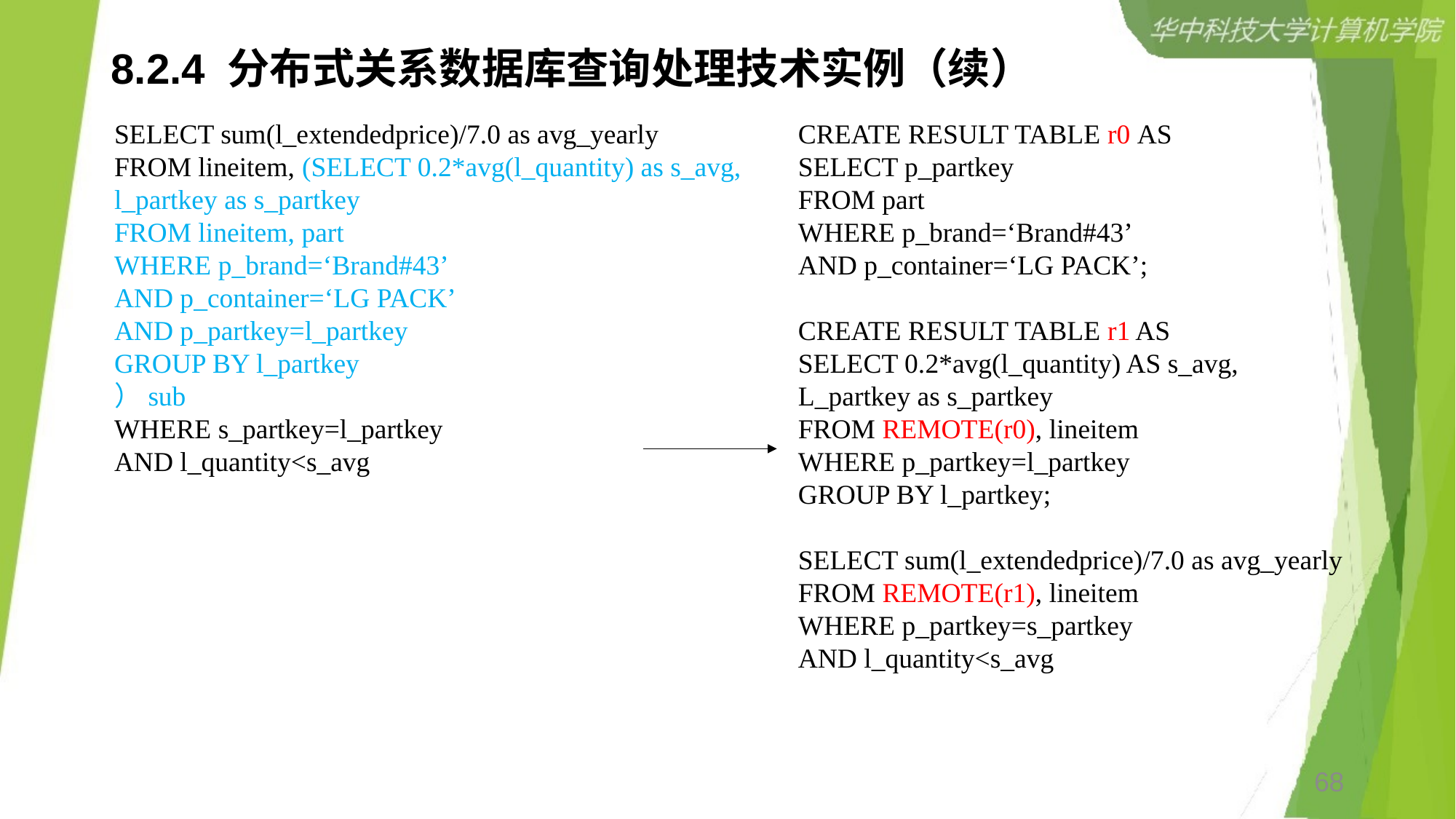

# 8.2.4 分布式关系数据库查询处理技术实例（续）
SELECT sum(l_extendedprice)/7.0 as avg_yearly
FROM lineitem, (SELECT 0.2*avg(l_quantity) as s_avg,
l_partkey as s_partkey
FROM lineitem, part
WHERE p_brand=‘Brand#43’
AND p_container=‘LG PACK’
AND p_partkey=l_partkey
GROUP BY l_partkey
）sub
WHERE s_partkey=l_partkey
AND l_quantity<s_avg
CREATE RESULT TABLE r0 AS
SELECT p_partkey
FROM part
WHERE p_brand=‘Brand#43’
AND p_container=‘LG PACK’;

CREATE RESULT TABLE r1 AS
SELECT 0.2*avg(l_quantity) AS s_avg,
L_partkey as s_partkey
FROM REMOTE(r0), lineitem
WHERE p_partkey=l_partkey
GROUP BY l_partkey;

SELECT sum(l_extendedprice)/7.0 as avg_yearly
FROM REMOTE(r1), lineitem
WHERE p_partkey=s_partkey
AND l_quantity<s_avg
68